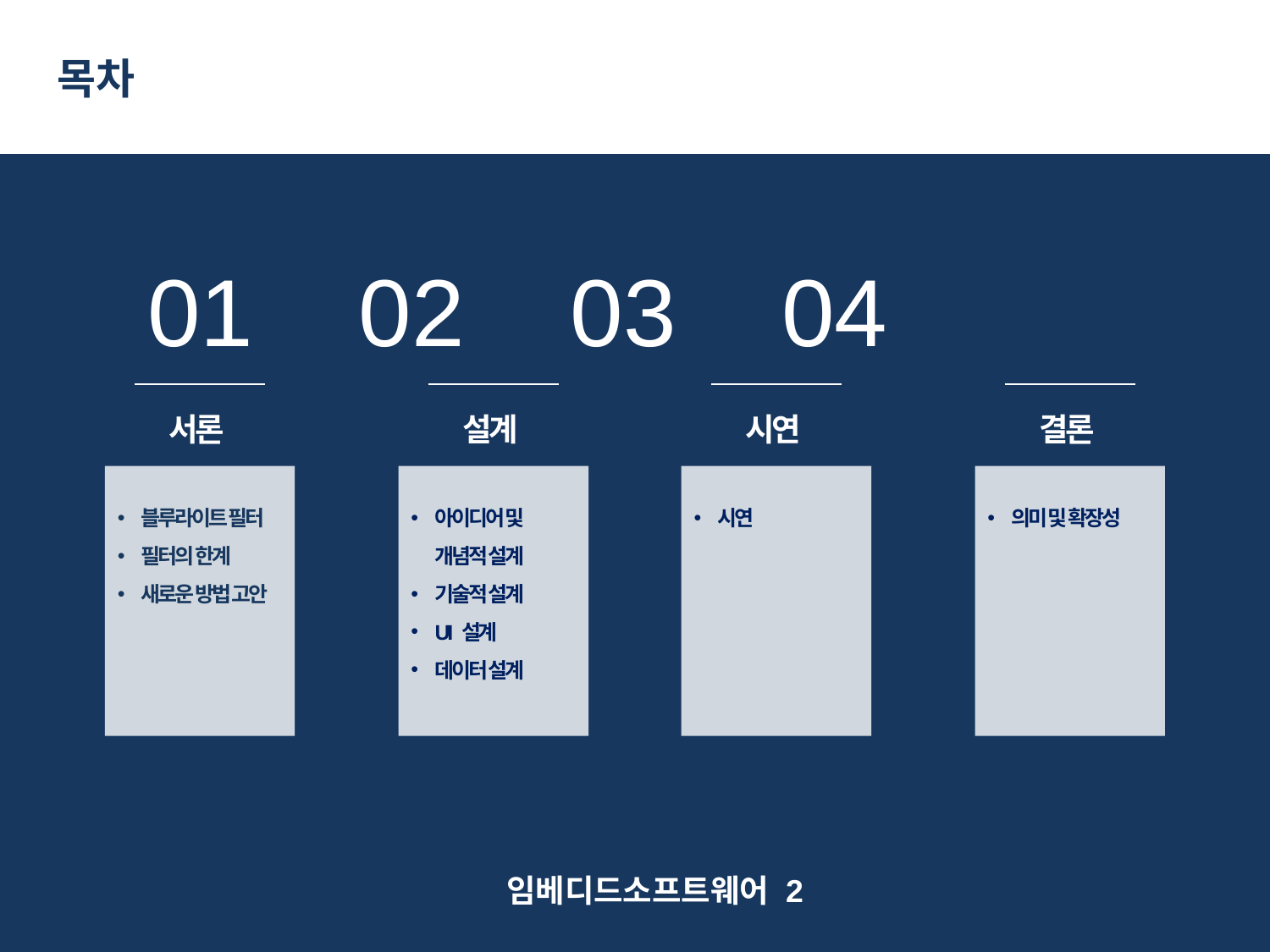

목차
01    02    03    04
서론
설계
시연
결론

블루라이트 필터
필터의 한계
새로운 방법 고안
아이디어 및
개념적 설계
기술적 설계
UI 설계
데이터 설계
시연
의미 및 확장성
임베디드소프트웨어 2